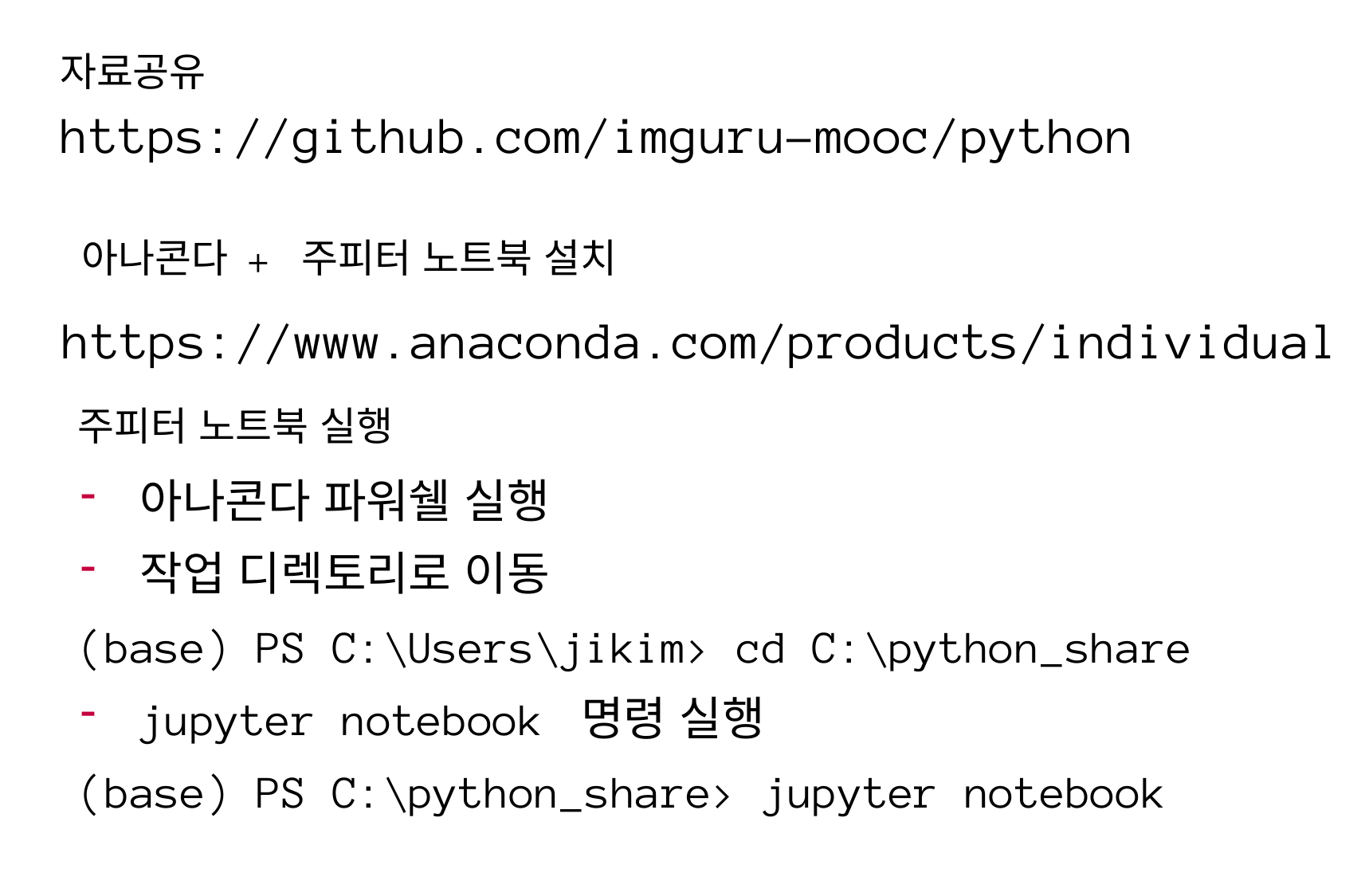

자료공유
https://github.com/imguru-mooc/python
아나콘다 + 주피터 노트북 설치
https://www.anaconda.com/products/individual
주피터 노트북 실행
아나콘다 파워쉘 실행
작업 디렉토리로 이동
(base) PS C:\Users\jikim> cd C:\python_share
jupyter notebook 명령 실행
(base) PS C:\python_share> jupyter notebook